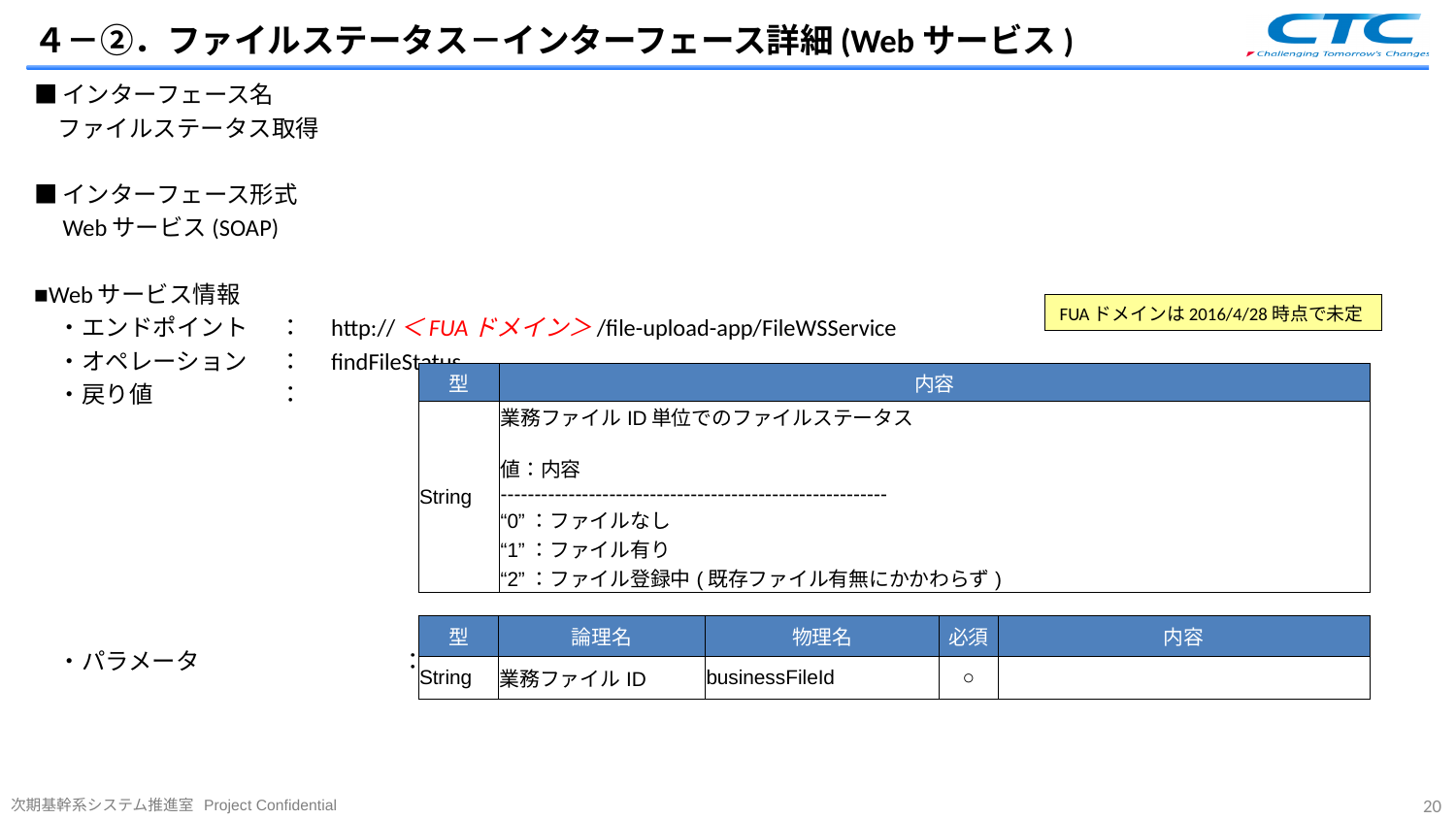

# ４－②．ファイルステータス－インターフェース詳細(Webサービス)
■インターフェース名
　ファイルステータス取得

■インターフェース形式
　Webサービス(SOAP)

■Webサービス情報
　・エンドポイント	：　http://＜FUAドメイン＞/file-upload-app/FileWSService
　・オペレーション	：　findFileStatus
　・戻り値　		：

　・パラメータ　　　　　	：

FUAドメインは2016/4/28時点で未定
| 型 | 内容 |
| --- | --- |
| String | 業務ファイルID単位でのファイルステータス 値：内容 --------------------------------------------------------- “0”：ファイルなし “1”：ファイル有り “2”：ファイル登録中(既存ファイル有無にかかわらず) |
| 型 | 論理名 | 物理名 | 必須 | 内容 |
| --- | --- | --- | --- | --- |
| String | 業務ファイルID | businessFileId | ○ |  |
20